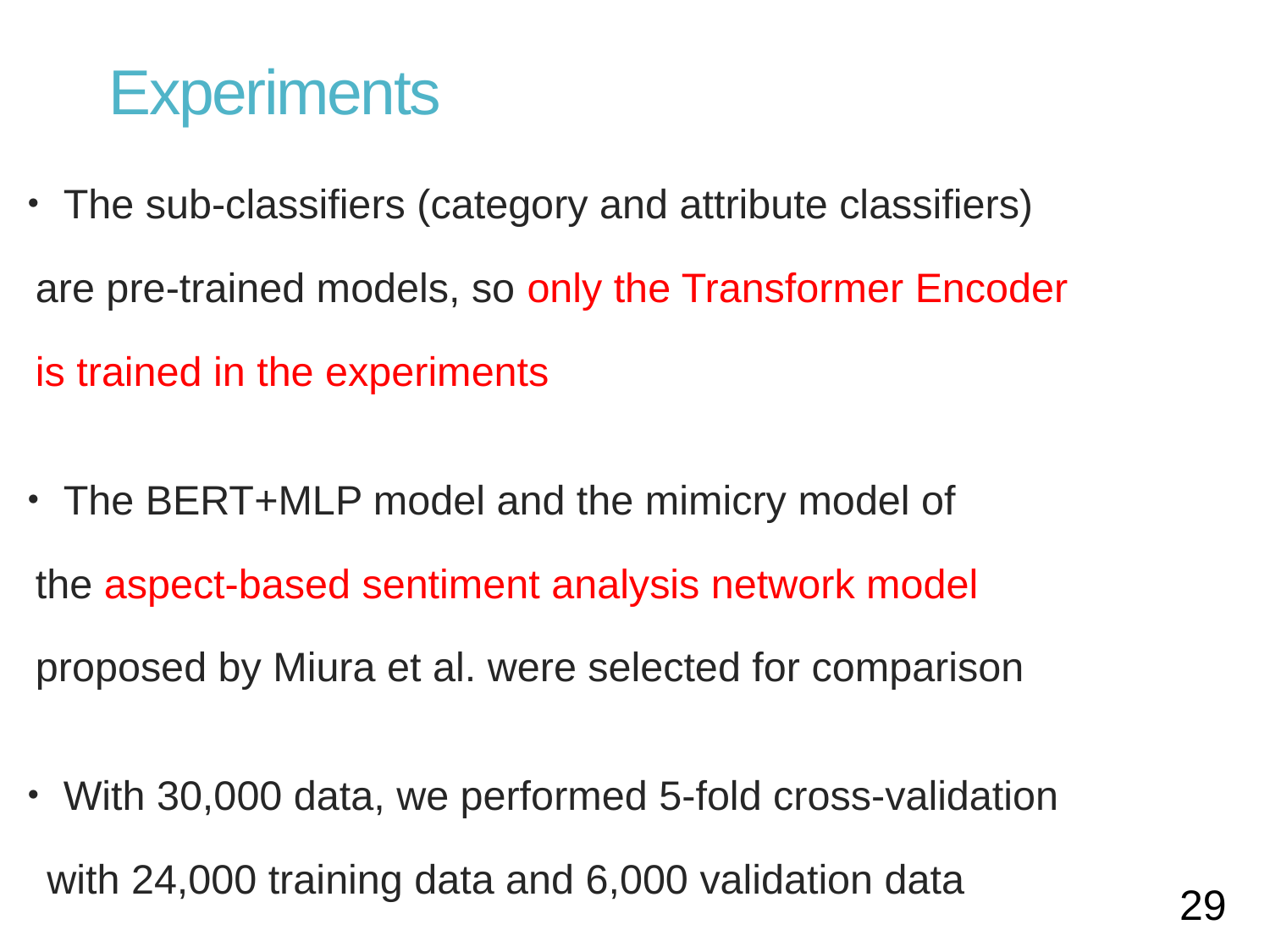

# Experiments
・The sub-classifiers (category and attribute classifiers)
  are pre-trained models, so only the Transformer Encoder
  is trained in the experiments

・The BERT+MLP model and the mimicry model of
  the aspect-based sentiment analysis network model
  proposed by Miura et al. were selected for comparison

・With 30,000 data, we performed 5-fold cross-validation
   with 24,000 training data and 6,000 validation data
29